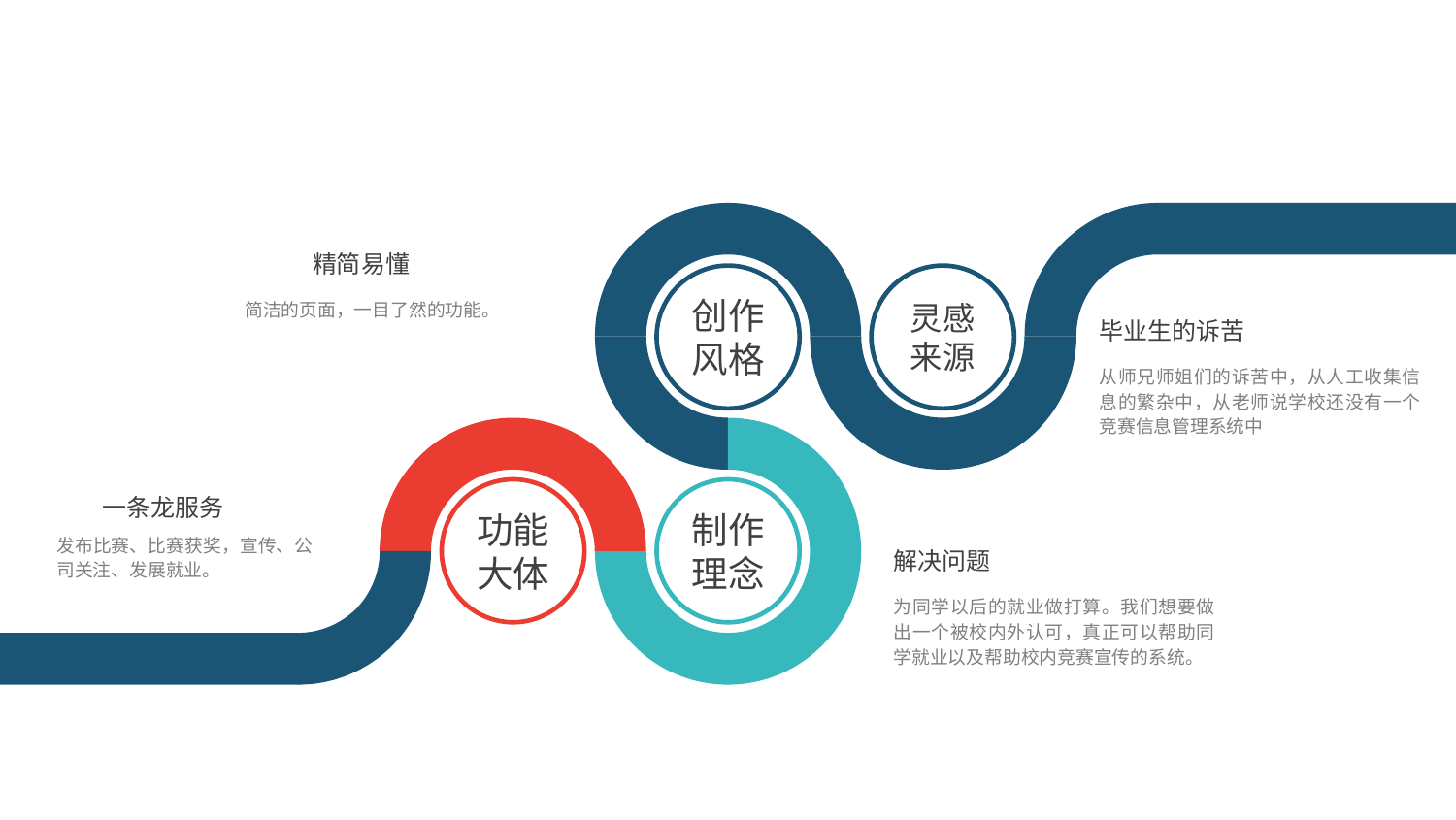

精简易懂
创作风格
灵感来源
简洁的页面，一目了然的功能。
毕业生的诉苦

从师兄师姐们的诉苦中，从人工收集信息的繁杂中，从老师说学校还没有一个竞赛信息管理系统中

一条龙服务
功能大体
制作理念
发布比赛、比赛获奖，宣传、公司关注、发展就业。
解决问题

为同学以后的就业做打算。我们想要做出一个被校内外认可，真正可以帮助同学就业以及帮助校内竞赛宣传的系统。